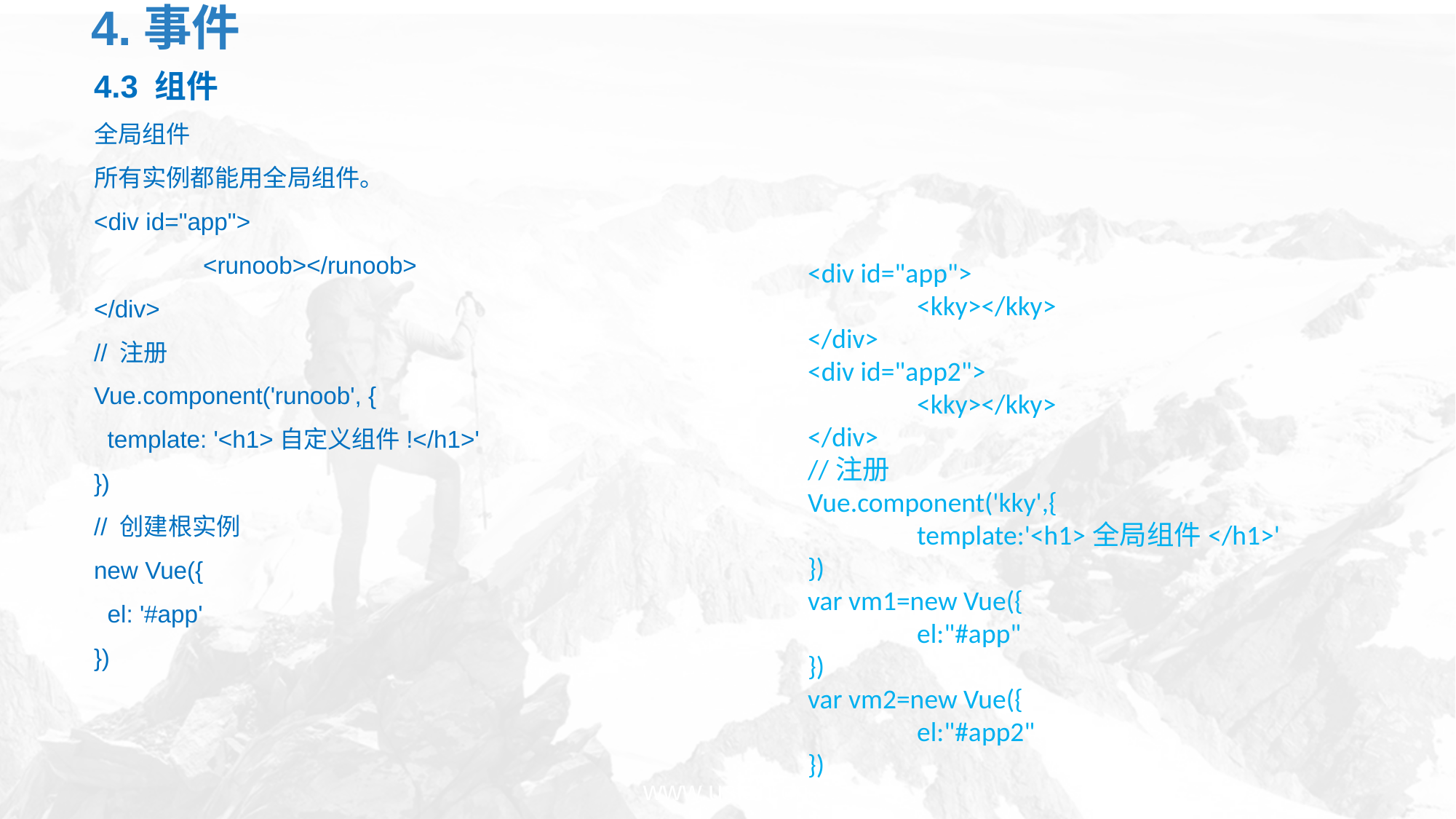

# 4.事件
4.3 组件
全局组件
所有实例都能用全局组件。
<div id="app">
	<runoob></runoob>
</div>
// 注册
Vue.component('runoob', {
  template: '<h1>自定义组件!</h1>'
})
// 创建根实例
new Vue({
  el: '#app'
})
<div id="app">
	<kky></kky>
</div>
<div id="app2">
	<kky></kky>
</div>
//注册
Vue.component('kky',{
	template:'<h1>全局组件</h1>'
})
var vm1=new Vue({
	el:"#app"
})
var vm2=new Vue({
	el:"#app2"
})
www.usian.cn